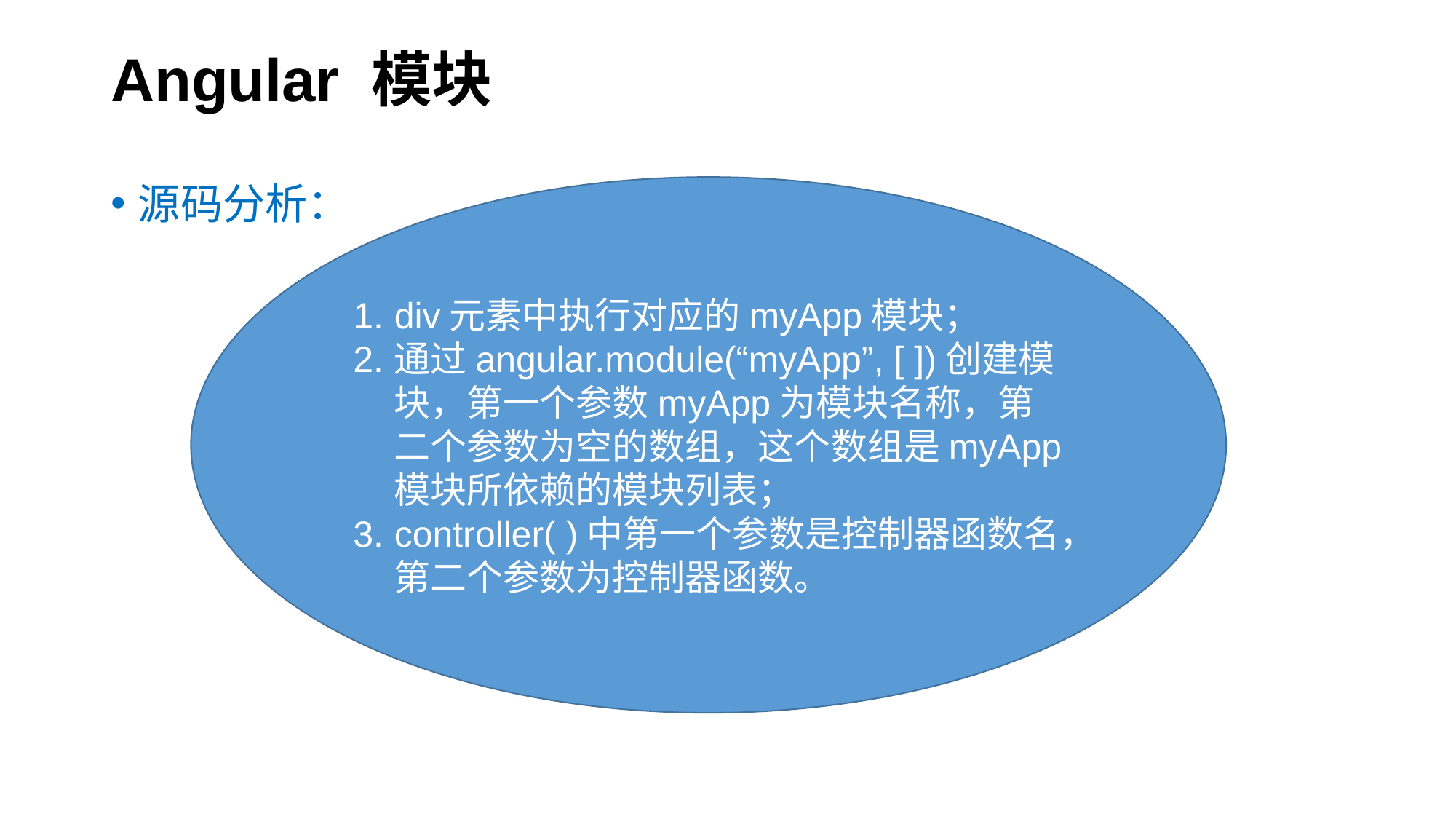

# Angular 模块
源码分析：

div元素中执行对应的myApp模块；
通过angular.module(“myApp”, [ ])创建模块，第一个参数myApp为模块名称，第二个参数为空的数组，这个数组是myApp模块所依赖的模块列表；
controller( )中第一个参数是控制器函数名，第二个参数为控制器函数。